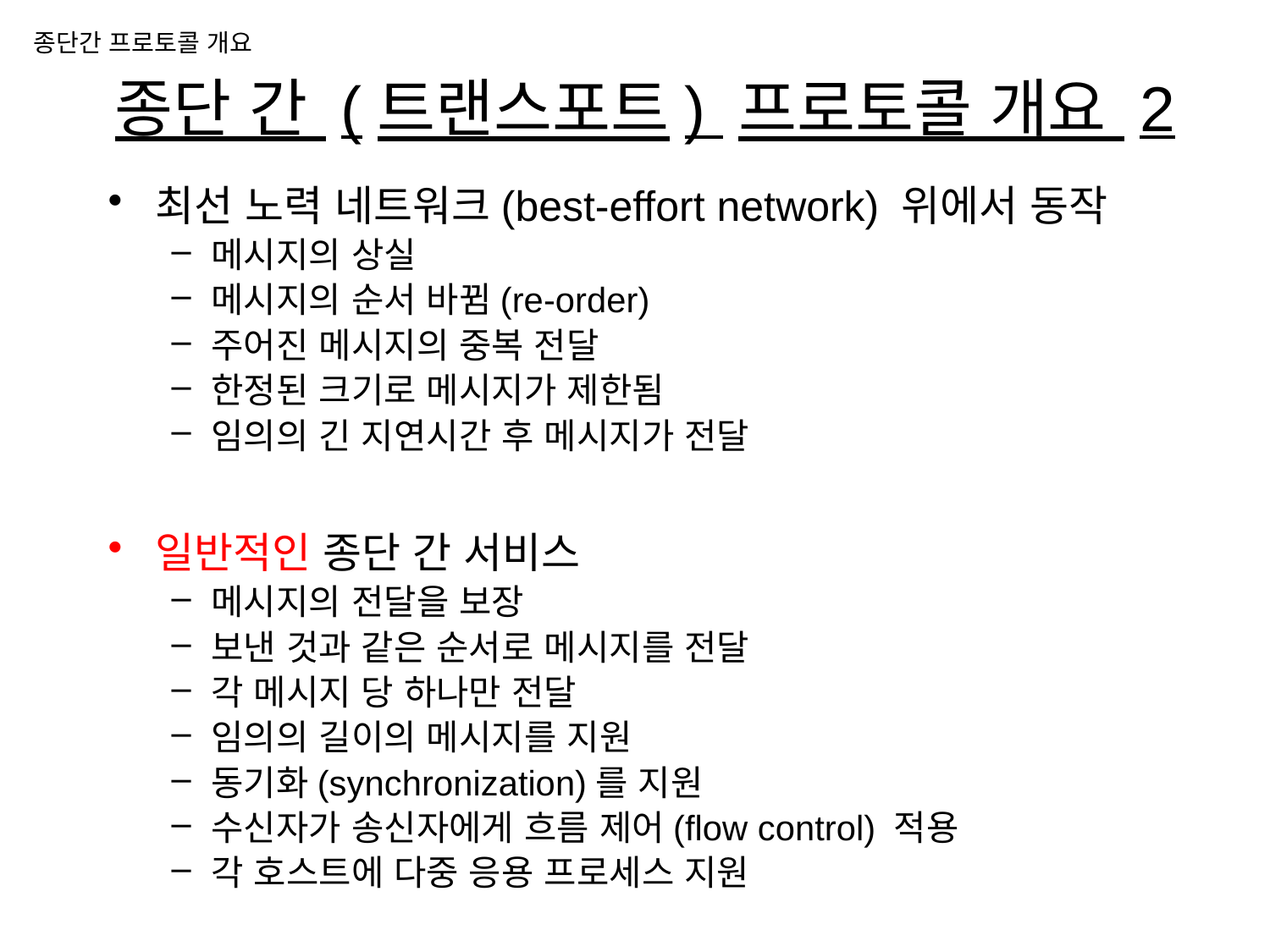

종단간 프로토콜 개요
# 종단 간 (트랜스포트) 프로토콜 개요 2
최선 노력 네트워크(best-effort network) 위에서 동작
메시지의 상실
메시지의 순서 바뀜(re-order)
주어진 메시지의 중복 전달
한정된 크기로 메시지가 제한됨
임의의 긴 지연시간 후 메시지가 전달

일반적인 종단 간 서비스
메시지의 전달을 보장
보낸 것과 같은 순서로 메시지를 전달
각 메시지 당 하나만 전달
임의의 길이의 메시지를 지원
동기화(synchronization)를 지원
수신자가 송신자에게 흐름 제어(flow control) 적용
각 호스트에 다중 응용 프로세스 지원